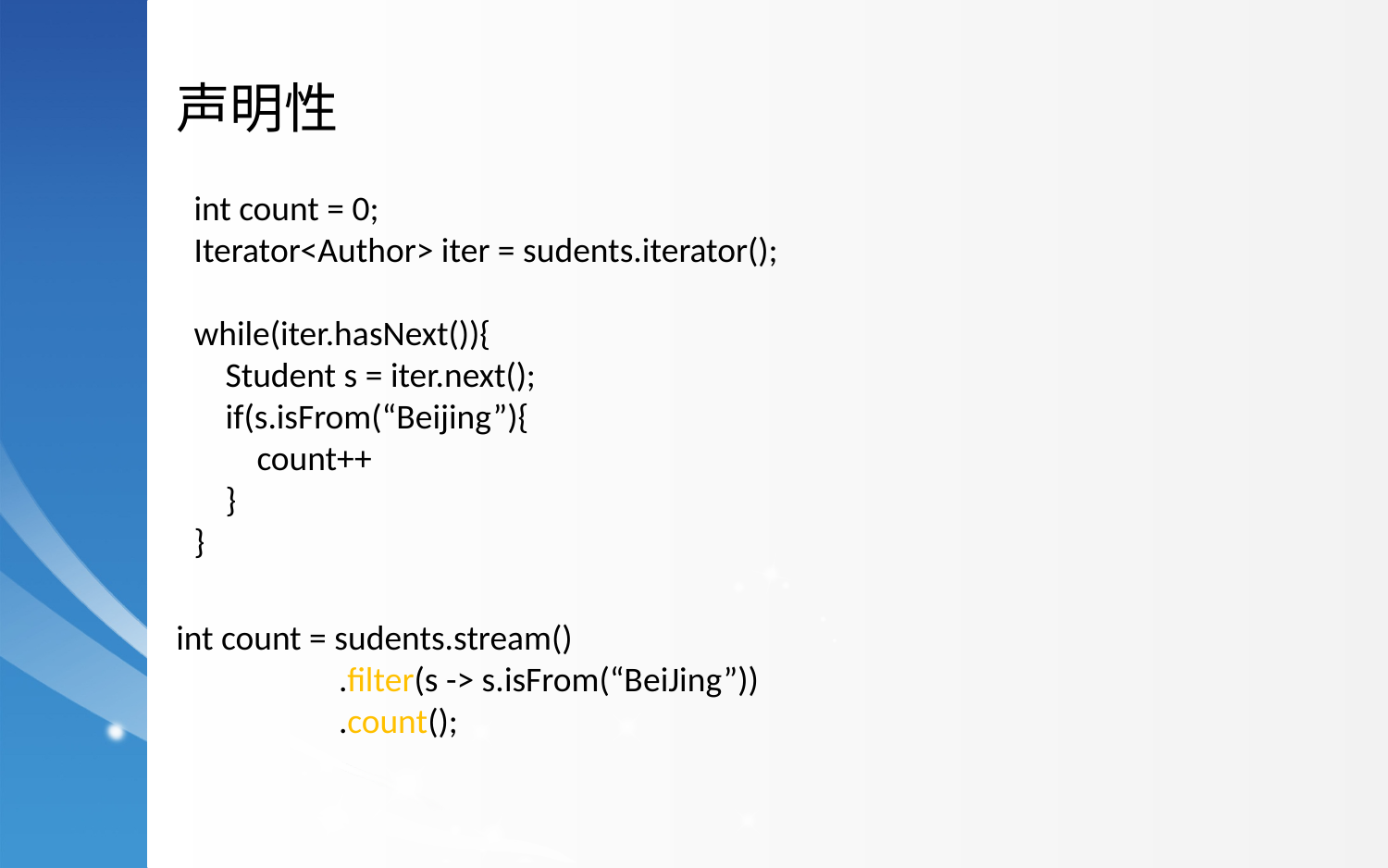

声明性
int count = 0;
Iterator<Author> iter = sudents.iterator();

while(iter.hasNext()){
    Student s = iter.next();
    if(s.isFrom(“Beijing”){
        count++
    }
}
int count = sudents.stream()
	   .filter(s -> s.isFrom(“BeiJing”))
	   .count();